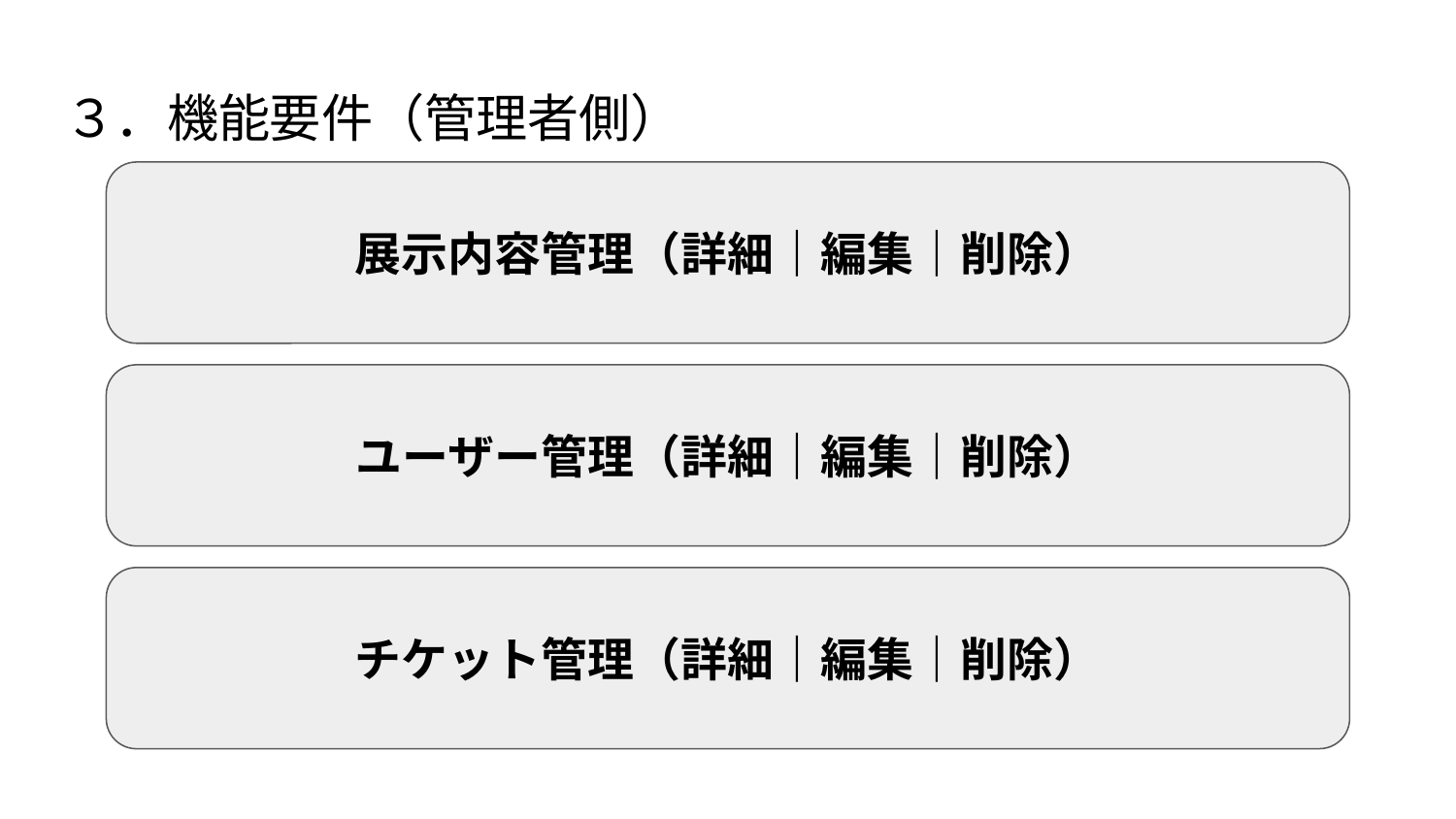

# ３．機能要件（管理者側）
展示内容管理（詳細｜編集｜削除）

ユーザー管理（詳細｜編集｜削除）
チケット管理（詳細｜編集｜削除）